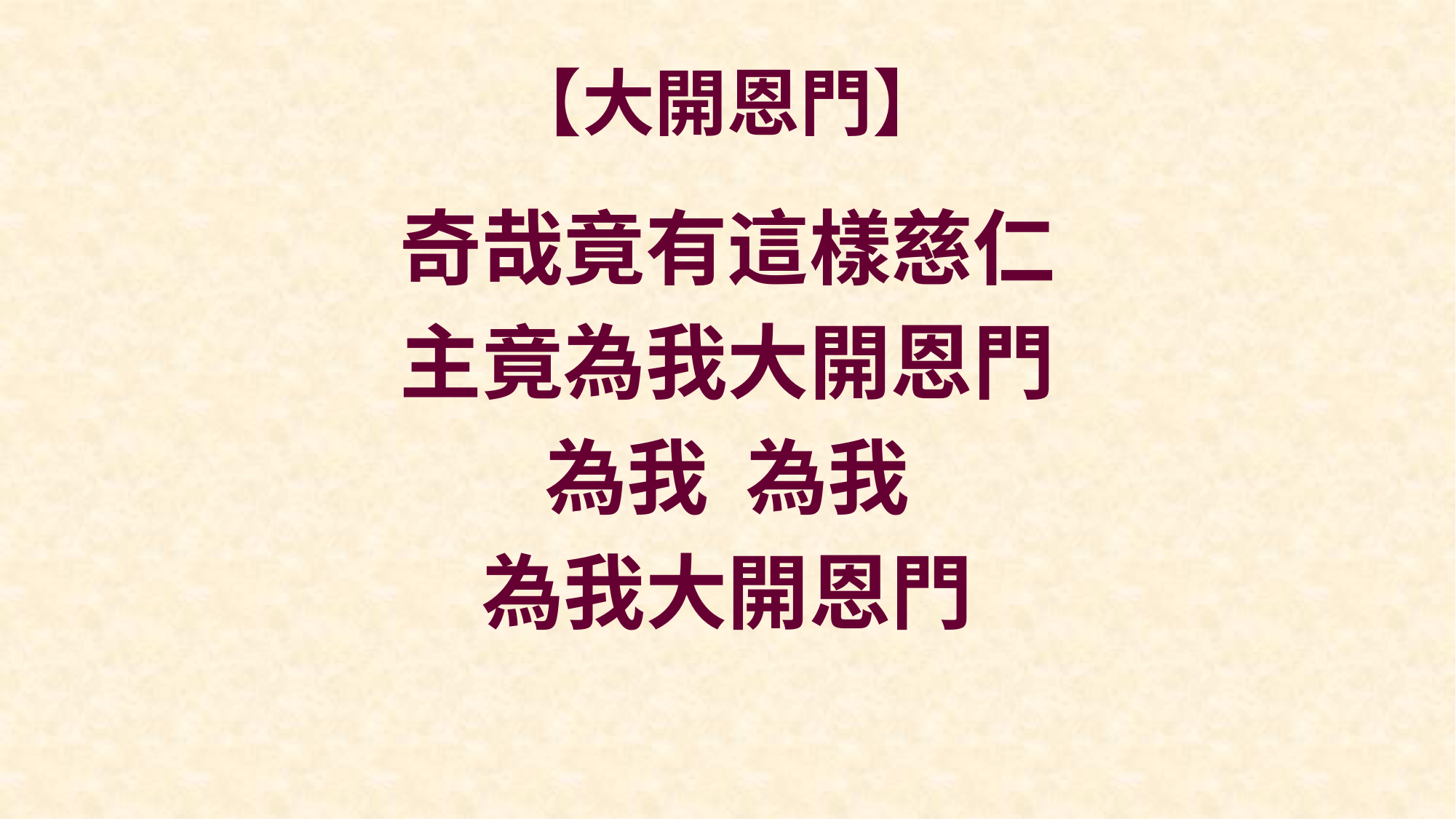

# 【大開恩門】
奇哉竟有這樣慈仁
主竟為我大開恩門
為我  為我
為我大開恩門